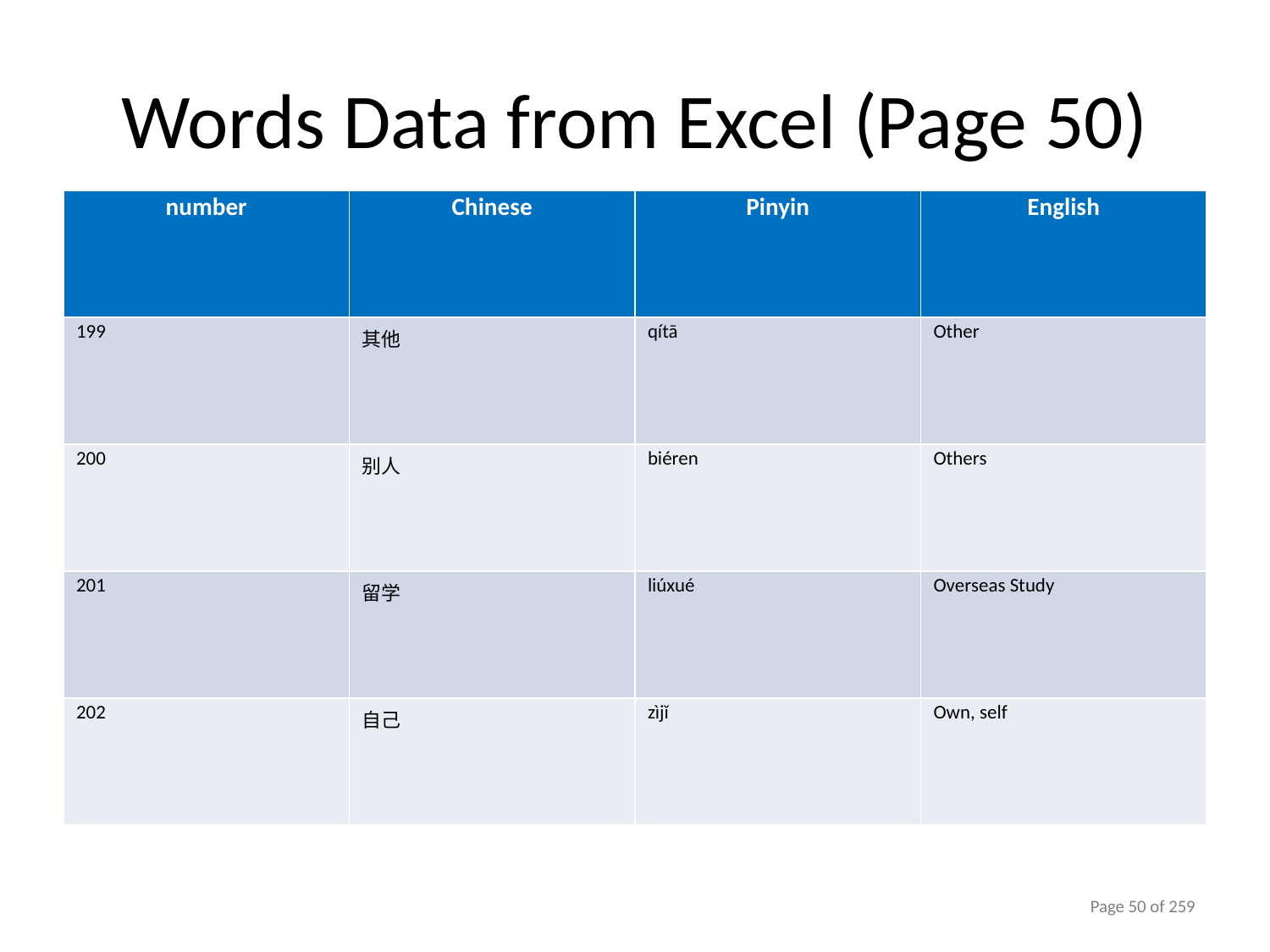

# Words Data from Excel (Page 50)
| number | Chinese | Pinyin | English |
| --- | --- | --- | --- |
| 199 | 其他 | qítā | Other |
| 200 | 别人 | biéren | Others |
| 201 | 留学 | liúxué | Overseas Study |
| 202 | 自己 | zìjǐ | Own, self |

Page 50 of 259